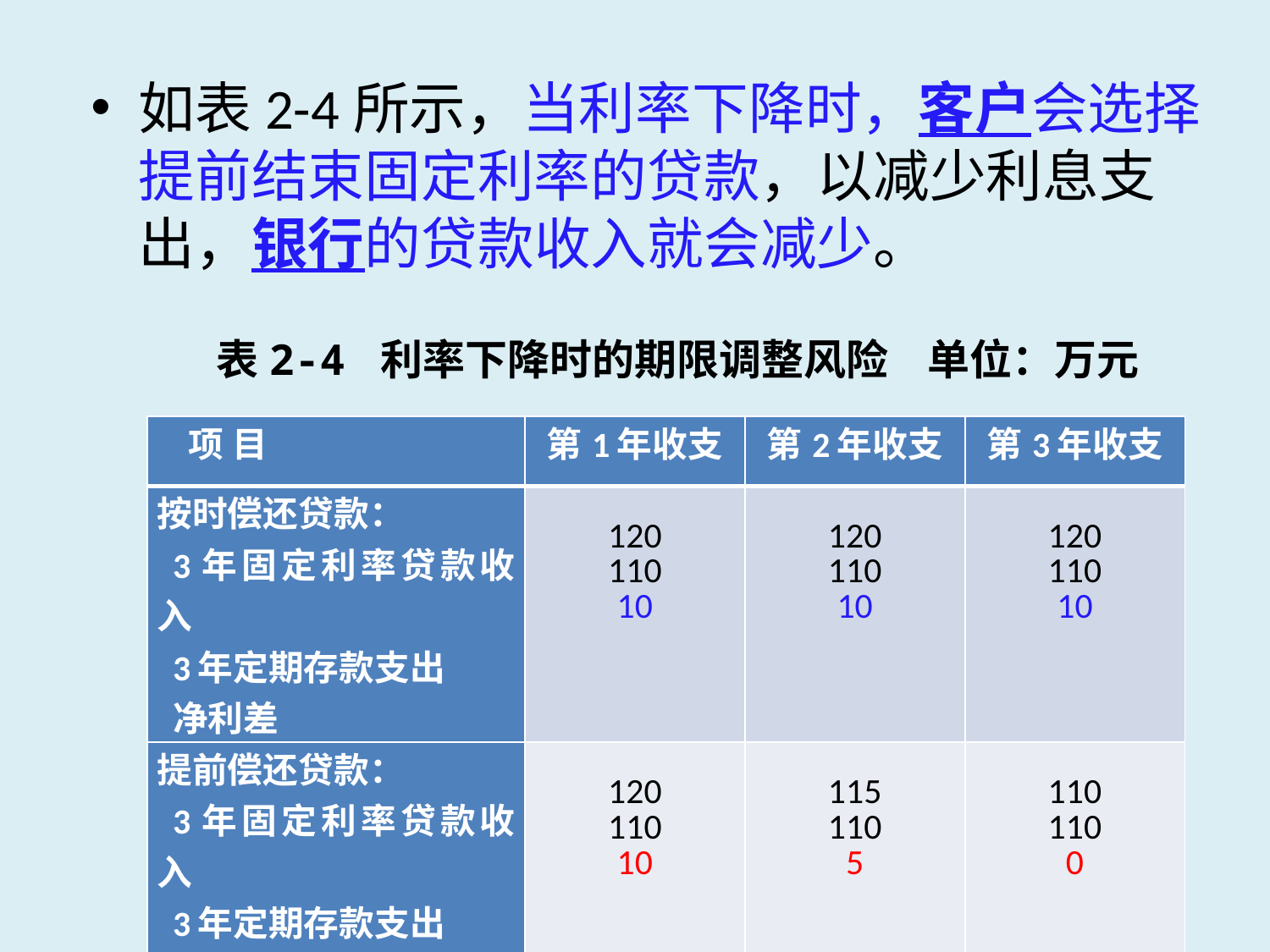

如表2-4所示，当利率下降时，客户会选择提前结束固定利率的贷款，以减少利息支出，银行的贷款收入就会减少。

表2-4 利率下降时的期限调整风险    单位：万元
| 项 目 | 第1年收支 | 第2年收支 | 第3年收支 |
| --- | --- | --- | --- |
| 按时偿还贷款： 3年固定利率贷款收入 3年定期存款支出 净利差 | 120 110 10 | 120 110 10 | 120 110 10 |
| 提前偿还贷款： 3年固定利率贷款收入 3年定期存款支出 净利差 | 120 110 10 | 115 110 5 | 110 110 0 |